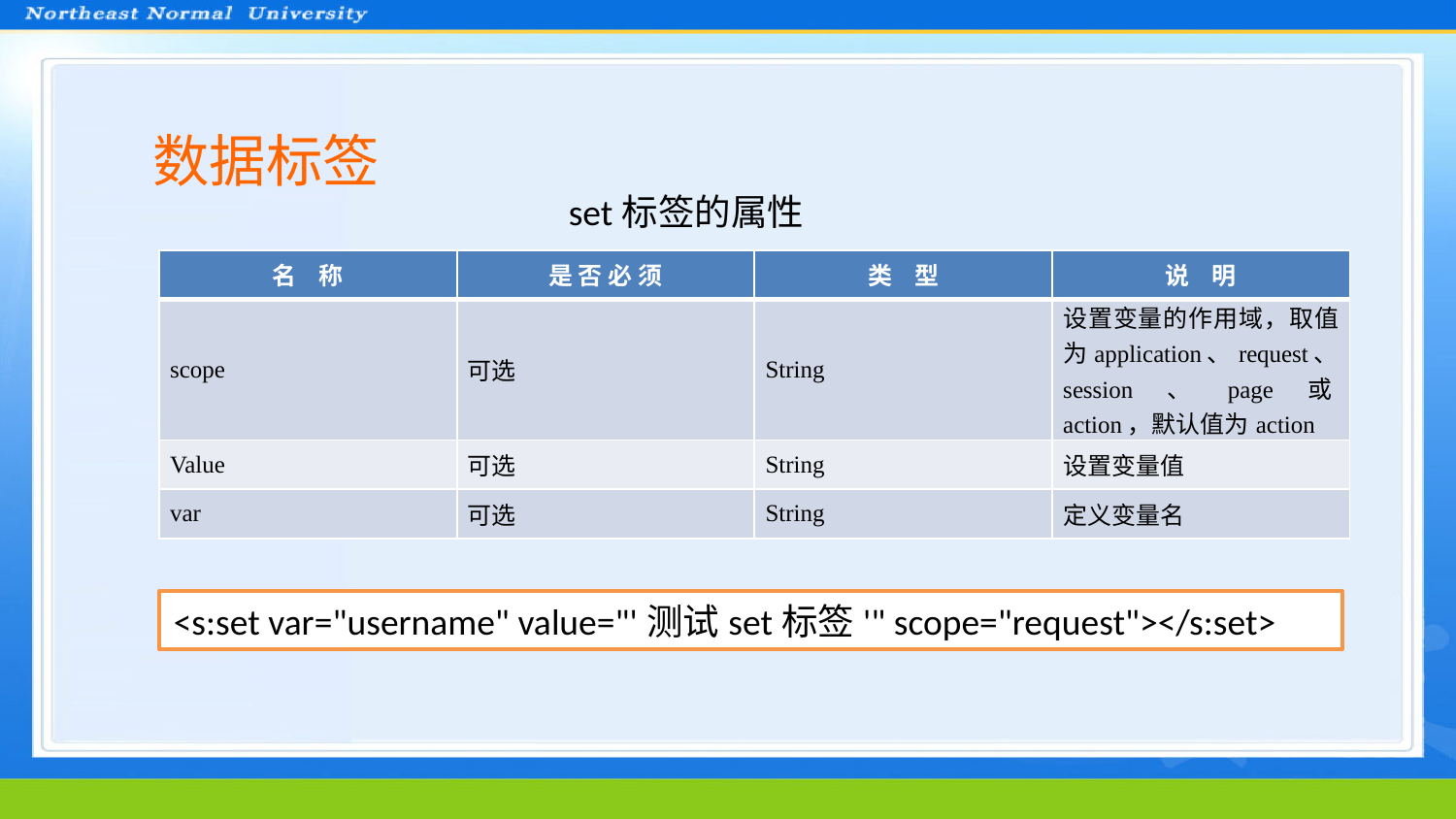

数据标签
set标签的属性
| 名 称 | 是 否 必 须 | 类 型 | 说 明 |
| --- | --- | --- | --- |
| scope | 可选 | String | 设置变量的作用域，取值为application、request、session、page或action，默认值为action |
| Value | 可选 | String | 设置变量值 |
| var | 可选 | String | 定义变量名 |
<s:set var="username" value="'测试set标签'" scope="request"></s:set>